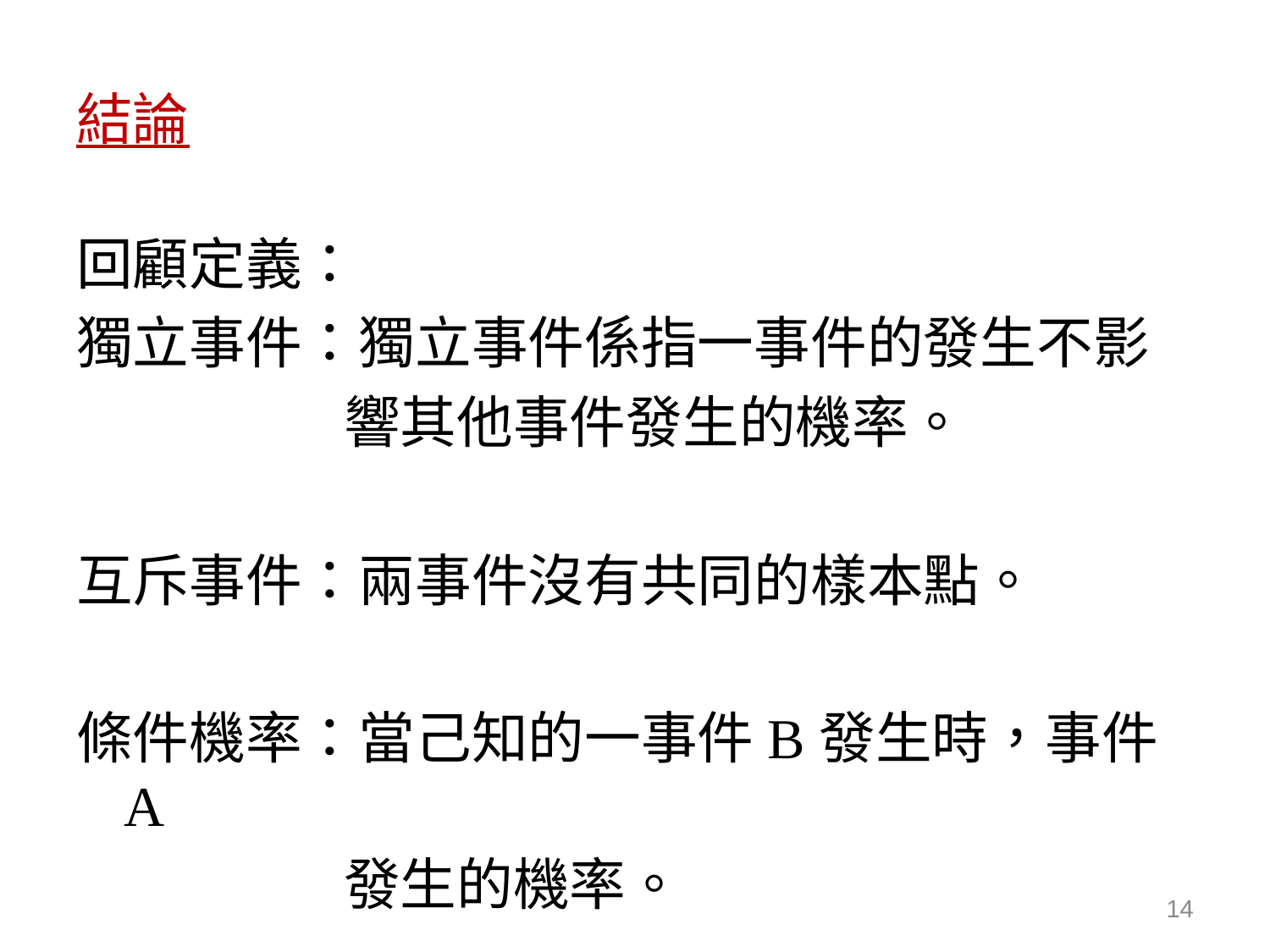

# 結論
回顧定義：
獨立事件：獨立事件係指一事件的發生不影
                    響其他事件發生的機率。

互斥事件：兩事件沒有共同的樣本點。

條件機率：當己知的一事件B發生時，事件A
                    發生的機率。
14